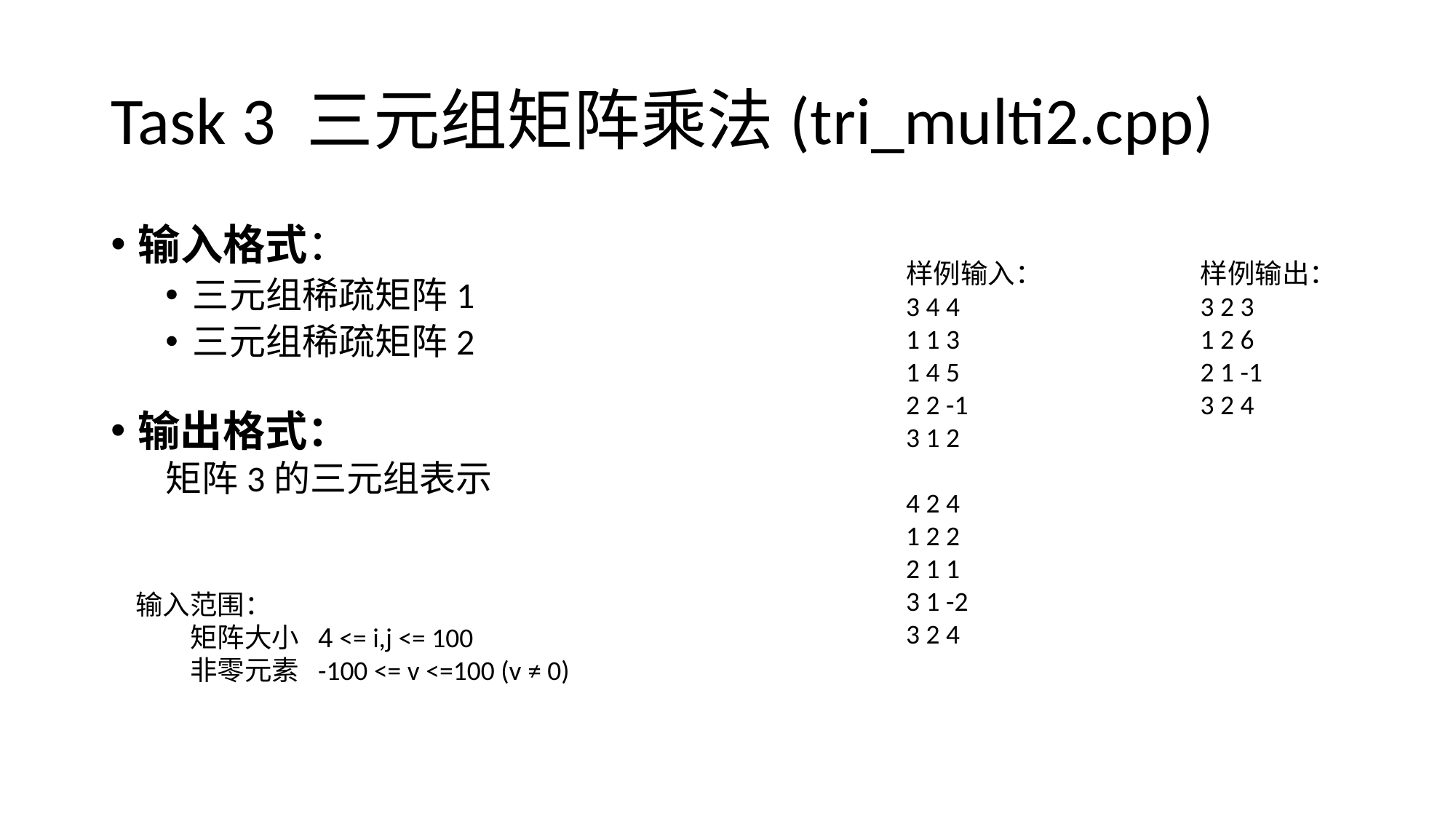

# Task 3 三元组矩阵乘法(tri_multi2.cpp)
输入格式：
三元组稀疏矩阵1
三元组稀疏矩阵2
样例输入：
3 4 4
1 1 3
1 4 5
2 2 -1
3 1 2

4 2 4
1 2 2
2 1 1
3 1 -2
3 2 4

样例输出：
3 2 3
1 2 6
2 1 -1
3 2 4

输出格式：
矩阵3的三元组表示
输入范围：
矩阵大小  4 <= i,j <= 100
非零元素  -100 <= v <=100 (v ≠ 0)